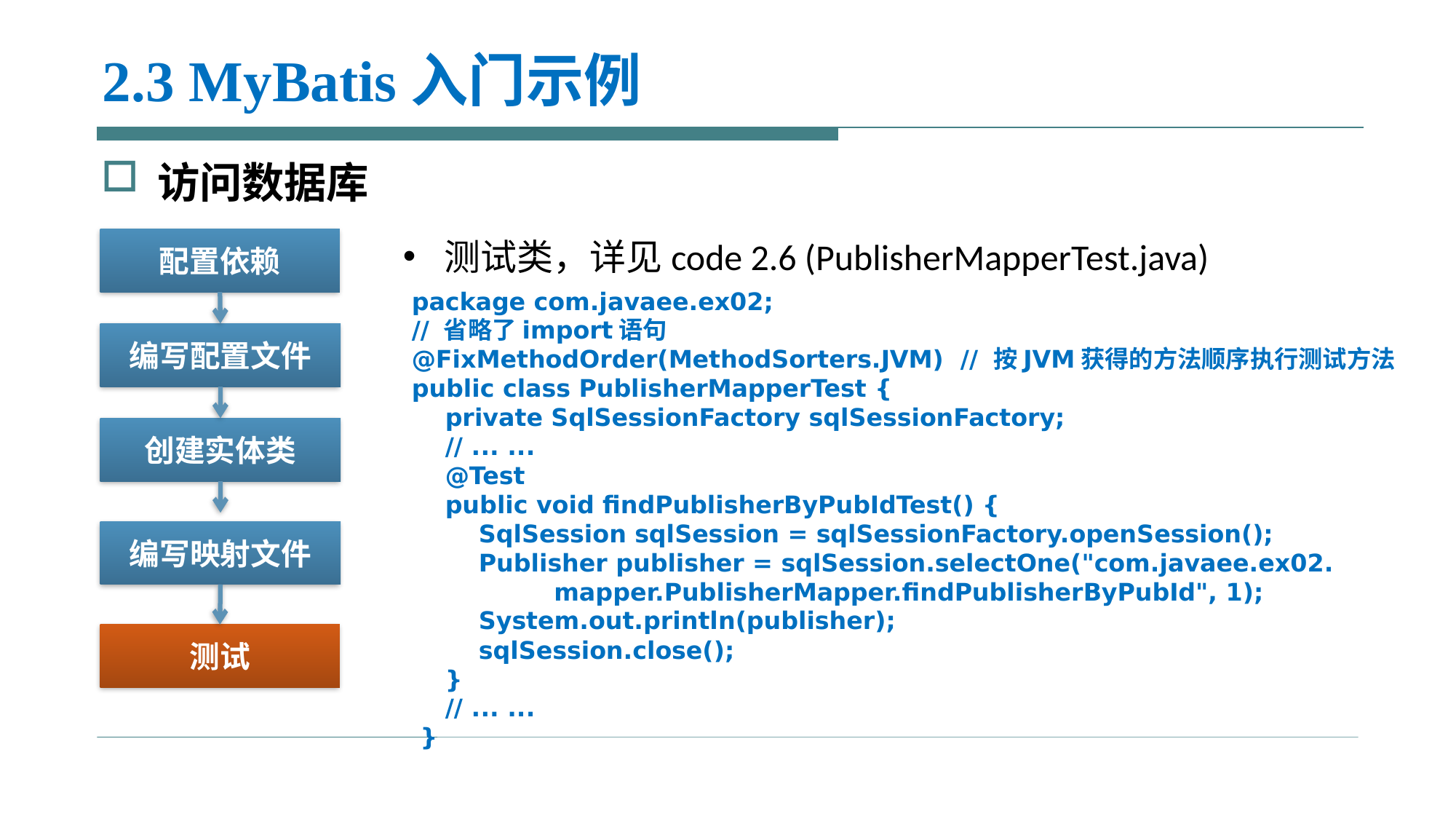

# 2.3 MyBatis入门示例
访问数据库
配置依赖
测试类，详见code 2.6 (PublisherMapperTest.java)
package com.javaee.ex02;
// 省略了import语句
@FixMethodOrder(MethodSorters.JVM)  // 按JVM获得的方法顺序执行测试方法
public class PublisherMapperTest {
    private SqlSessionFactory sqlSessionFactory;
    // ... ...
    @Test
    public void findPublisherByPubIdTest() {
        SqlSession sqlSession = sqlSessionFactory.openSession();
        Publisher publisher = sqlSession.selectOne("com.javaee.ex02.
                 mapper.PublisherMapper.findPublisherByPubId", 1);
        System.out.println(publisher);
        sqlSession.close();
    }
    // ... ...
 }
编写配置文件
创建实体类
编写映射文件
测试
24